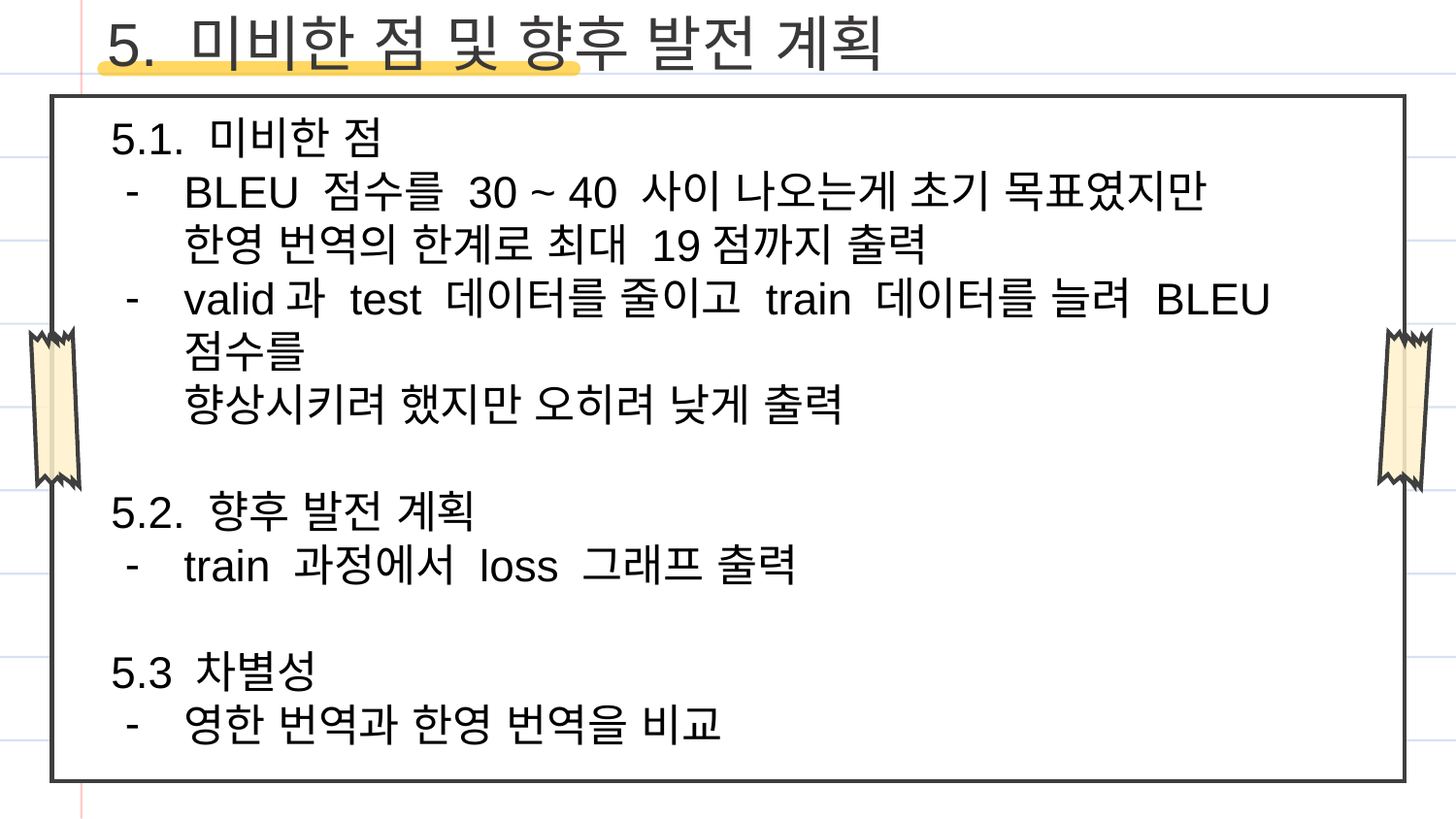

5. 미비한 점 및 향후 발전 계획

5.1. 미비한 점
BLEU 점수를 30 ~ 40 사이 나오는게 초기 목표였지만
한영 번역의 한계로 최대 19점까지 출력
valid과 test 데이터를 줄이고 train 데이터를 늘려 BLEU 점수를
향상시키려 했지만 오히려 낮게 출력

5.2. 향후 발전 계획
train 과정에서 loss 그래프 출력

5.3 차별성
영한 번역과 한영 번역을 비교